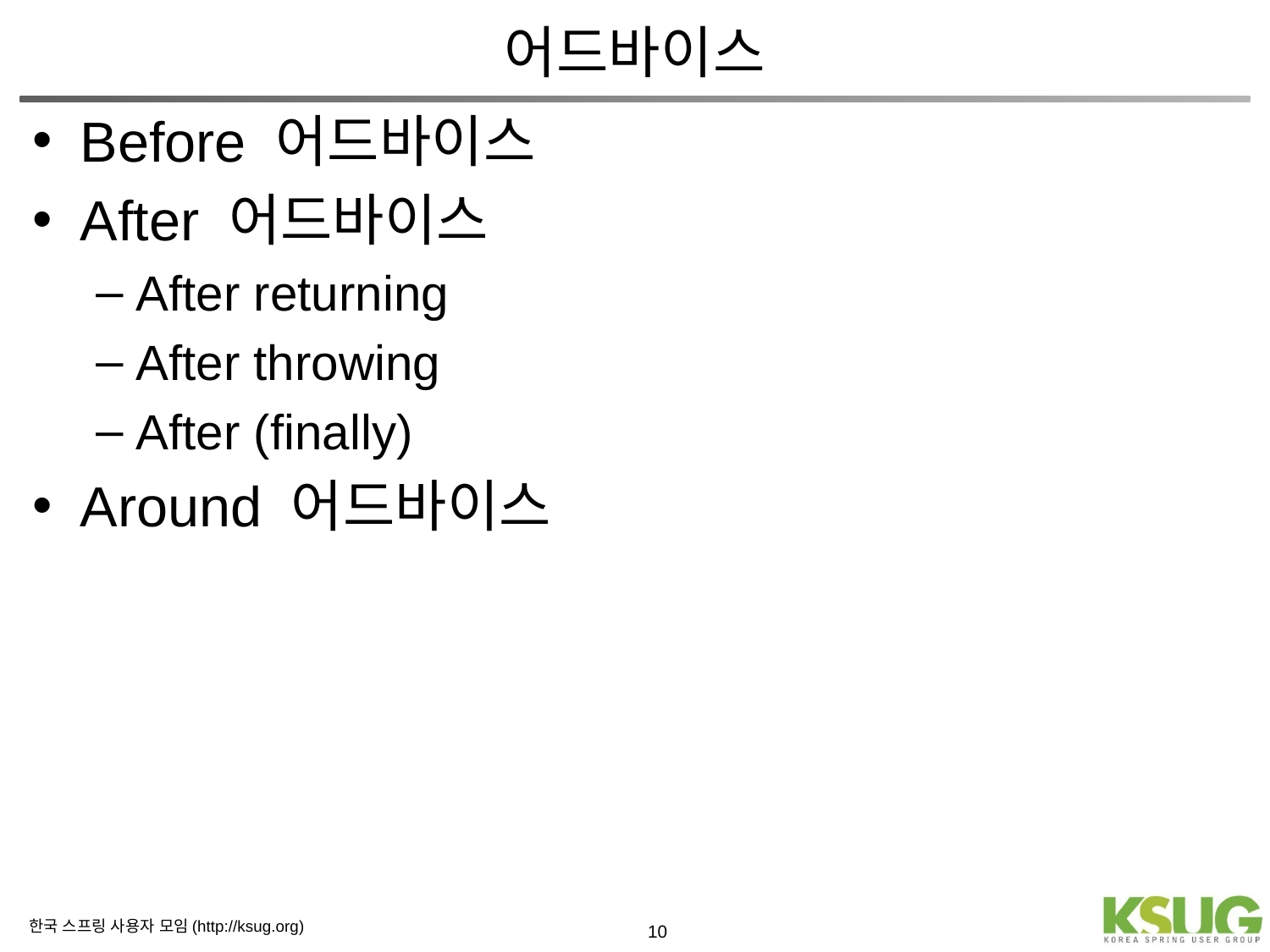

# 어드바이스
Before 어드바이스
After 어드바이스
After returning
After throwing
After (finally)
Around 어드바이스